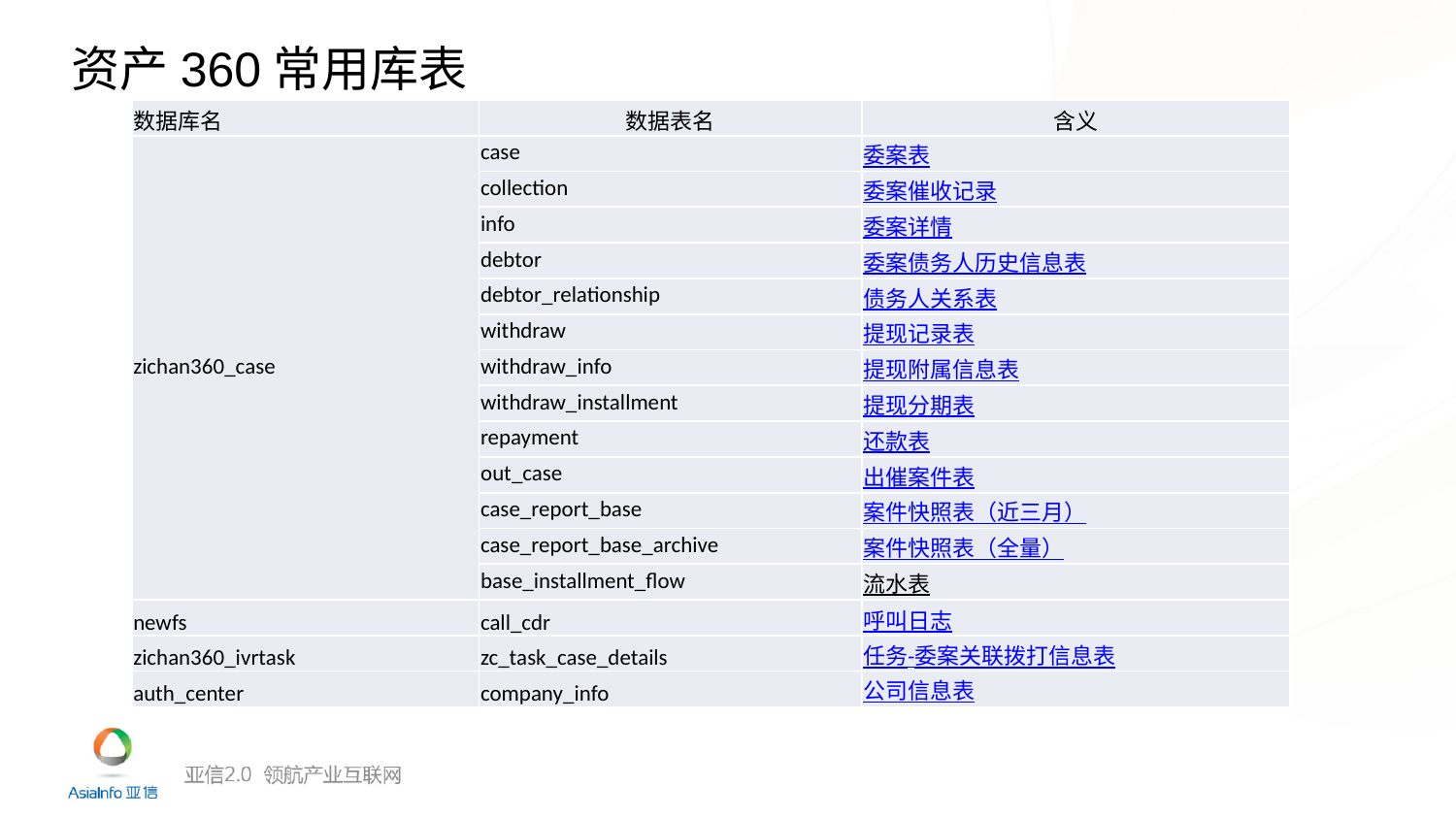

资产360常用库表

| 数据库名 | 数据表名 | 含义 |
| --- | --- | --- |
| zichan360\_case | case | 委案表 |
|  | collection | 委案催收记录 |
|  | info | 委案详情 |
|  | debtor | 委案债务人历史信息表 |
|  | debtor\_relationship | 债务人关系表 |
|  | withdraw | 提现记录表 |
|  | withdraw\_info | 提现附属信息表 |
|  | withdraw\_installment | 提现分期表 |
|  | repayment | 还款表 |
|  | out\_case | 出催案件表 |
|  | case\_report\_base | 案件快照表（近三月） |
|  | case\_report\_base\_archive | 案件快照表（全量） |
|  | base\_installment\_flow | 流水表 |
| newfs | call\_cdr | 呼叫日志 |
| zichan360\_ivrtask | zc\_task\_case\_details | 任务-委案关联拨打信息表 |
| auth\_center | company\_info | 公司信息表 |